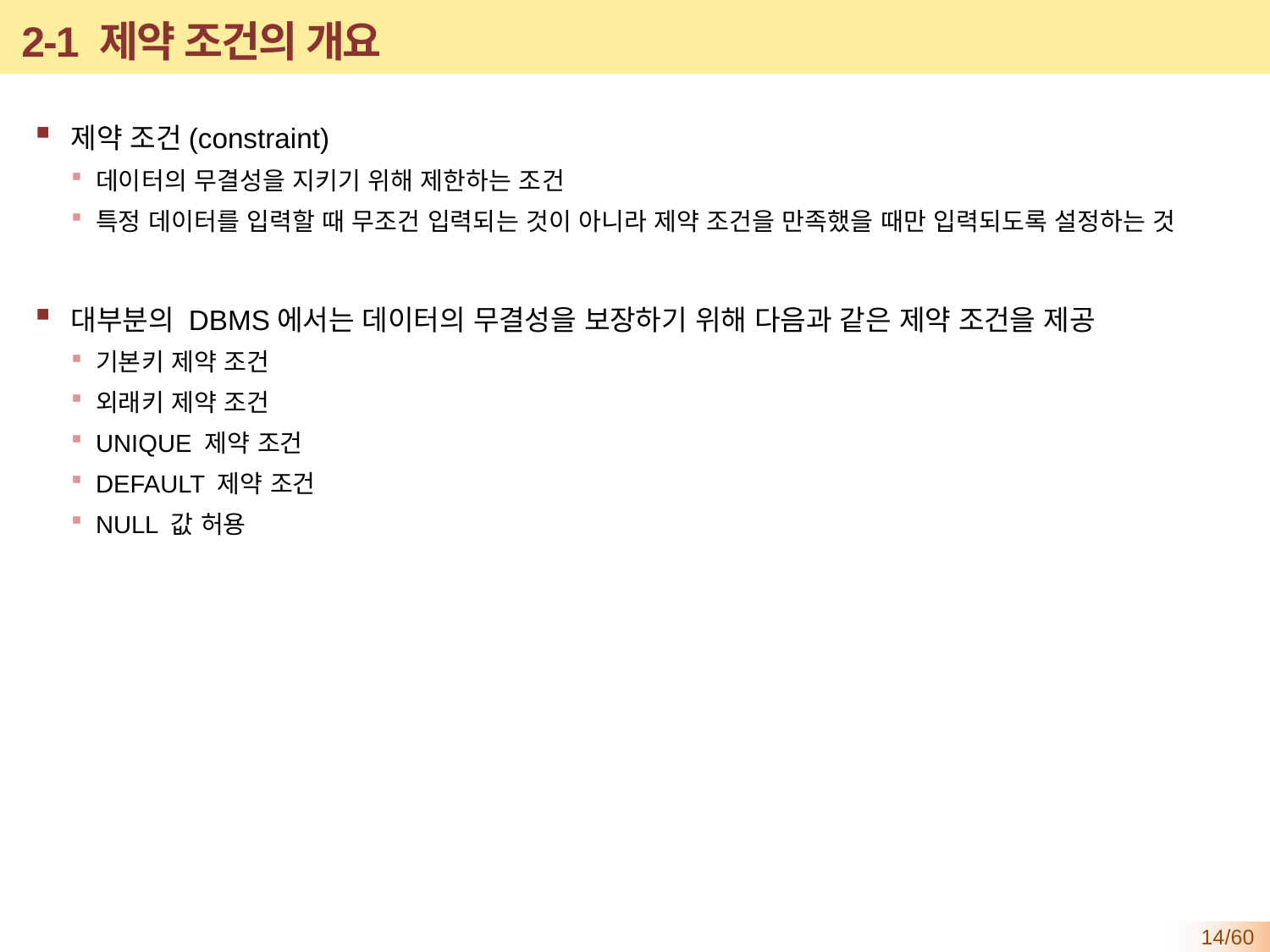

# 2-1 제약 조건의 개요
제약 조건(constraint)
데이터의 무결성을 지키기 위해 제한하는 조건
특정 데이터를 입력할 때 무조건 입력되는 것이 아니라 제약 조건을 만족했을 때만 입력되도록 설정하는 것

대부분의 DBMS에서는 데이터의 무결성을 보장하기 위해 다음과 같은 제약 조건을 제공
기본키 제약 조건
외래키 제약 조건
UNIQUE 제약 조건
DEFAULT 제약 조건
NULL 값 허용